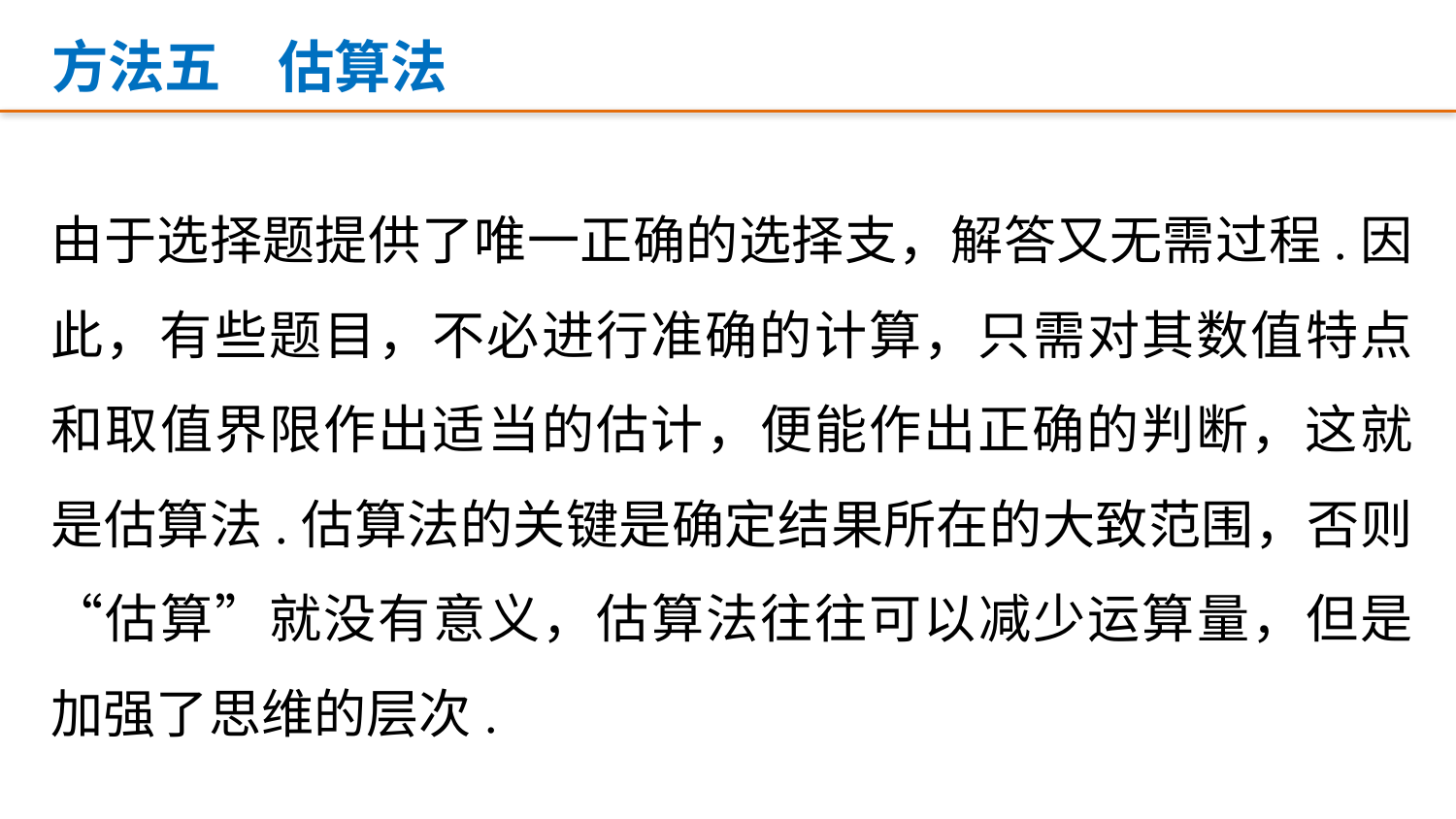

方法五　估算法
由于选择题提供了唯一正确的选择支，解答又无需过程.因此，有些题目，不必进行准确的计算，只需对其数值特点和取值界限作出适当的估计，便能作出正确的判断，这就是估算法.估算法的关键是确定结果所在的大致范围，否则“估算”就没有意义，估算法往往可以减少运算量，但是加强了思维的层次.